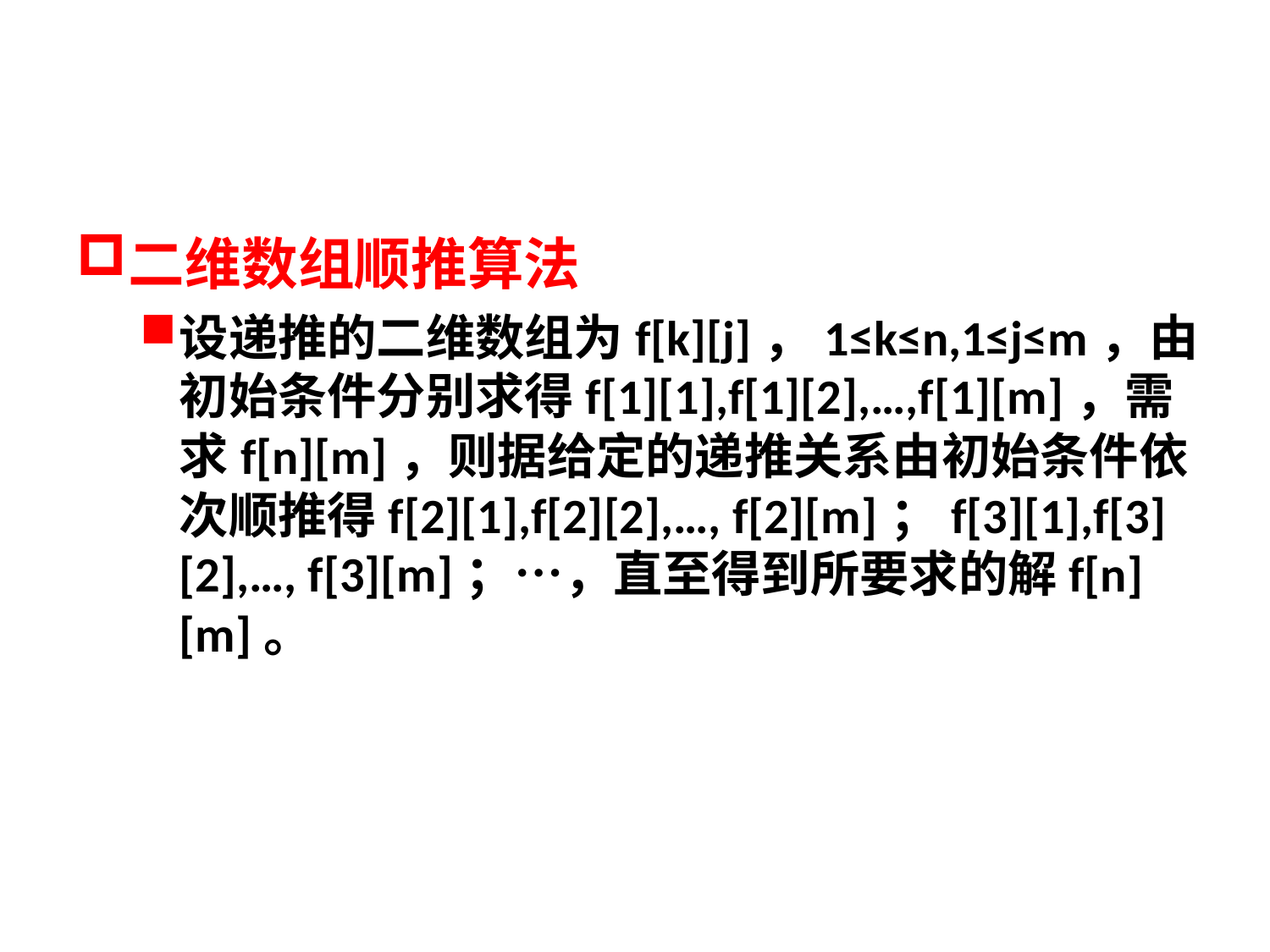

#
二维数组顺推算法
设递推的二维数组为f[k][j]，1≤k≤n,1≤j≤m，由初始条件分别求得f[1][1],f[1][2],…,f[1][m]，需求f[n][m]，则据给定的递推关系由初始条件依次顺推得f[2][1],f[2][2],…, f[2][m]；f[3][1],f[3][2],…, f[3][m]；…，直至得到所要求的解f[n][m]。